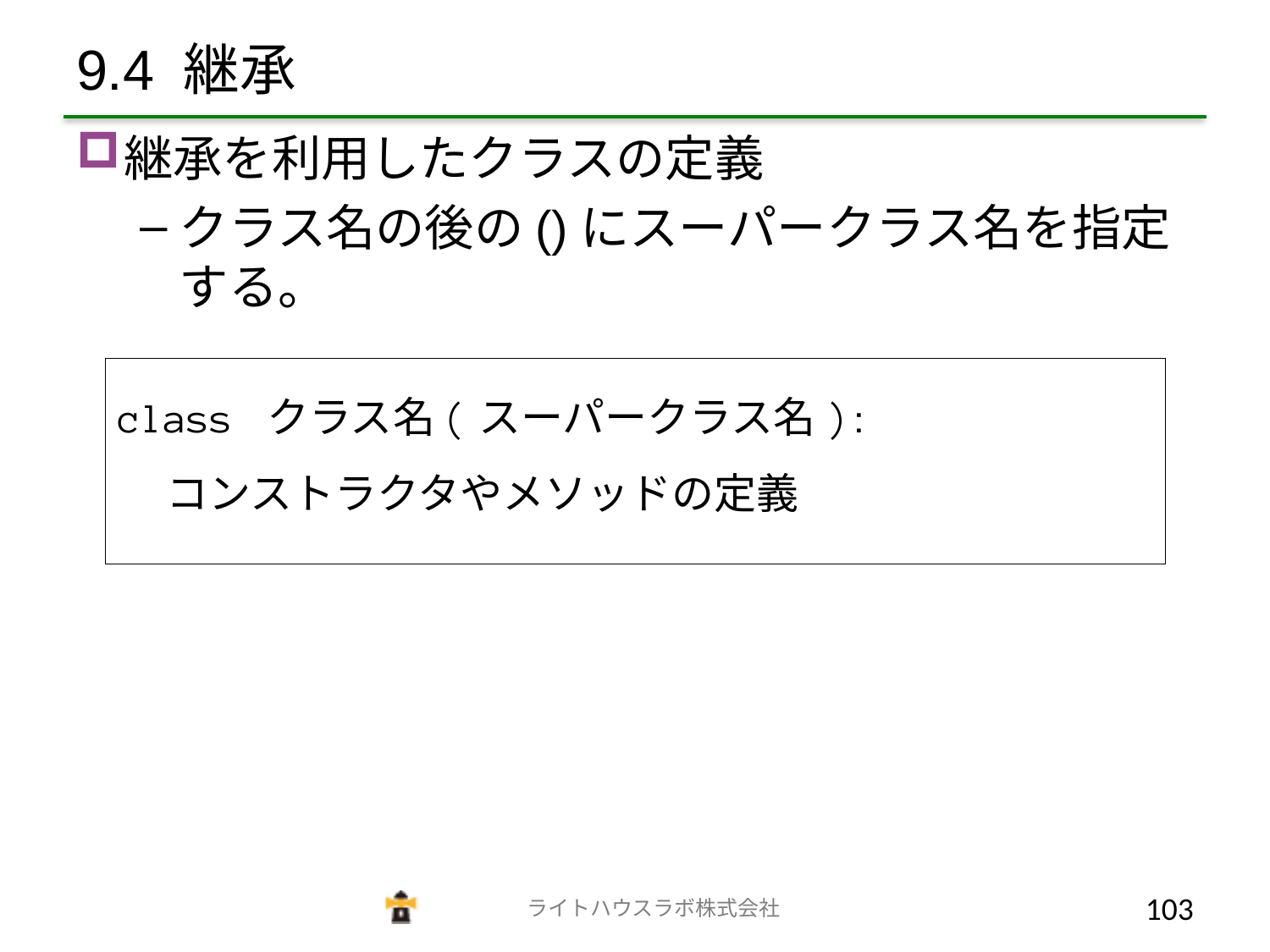

# 9.4 継承
継承を利用したクラスの定義
クラス名の後の()にスーパークラス名を指定する。

class クラス名(スーパークラス名):
    コンストラクタやメソッドの定義

　　　　　　　　　　　　　ライトハウスラボ株式会社
103